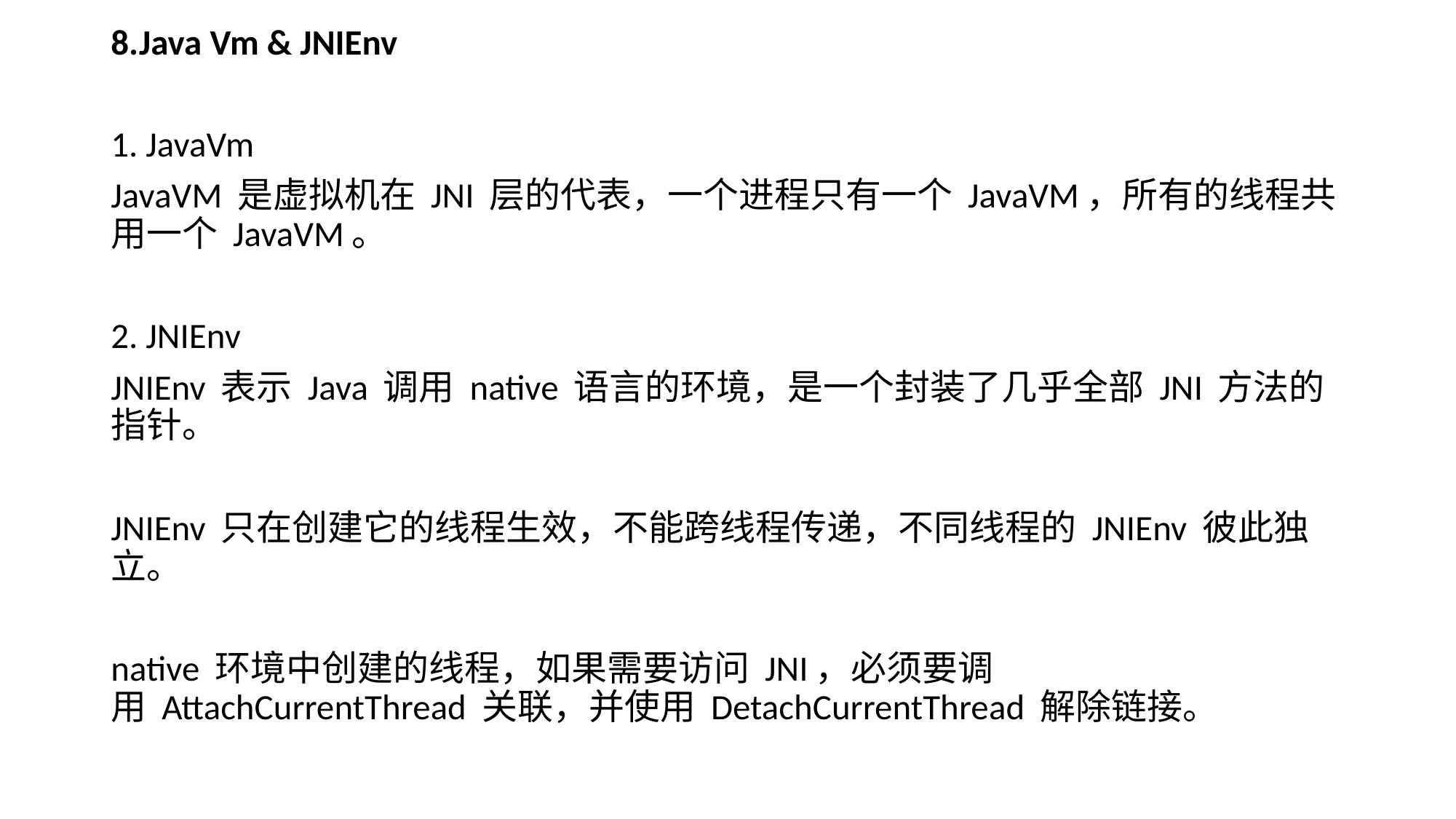

8.Java Vm & JNIEnv

1. JavaVm
JavaVM 是虚拟机在 JNI 层的代表，一个进程只有一个 JavaVM，所有的线程共用一个 JavaVM。

2. JNIEnv
JNIEnv 表示 Java 调用 native 语言的环境，是一个封装了几乎全部 JNI 方法的指针。

JNIEnv 只在创建它的线程生效，不能跨线程传递，不同线程的 JNIEnv 彼此独立。

native 环境中创建的线程，如果需要访问 JNI，必须要调用 AttachCurrentThread 关联，并使用 DetachCurrentThread 解除链接。